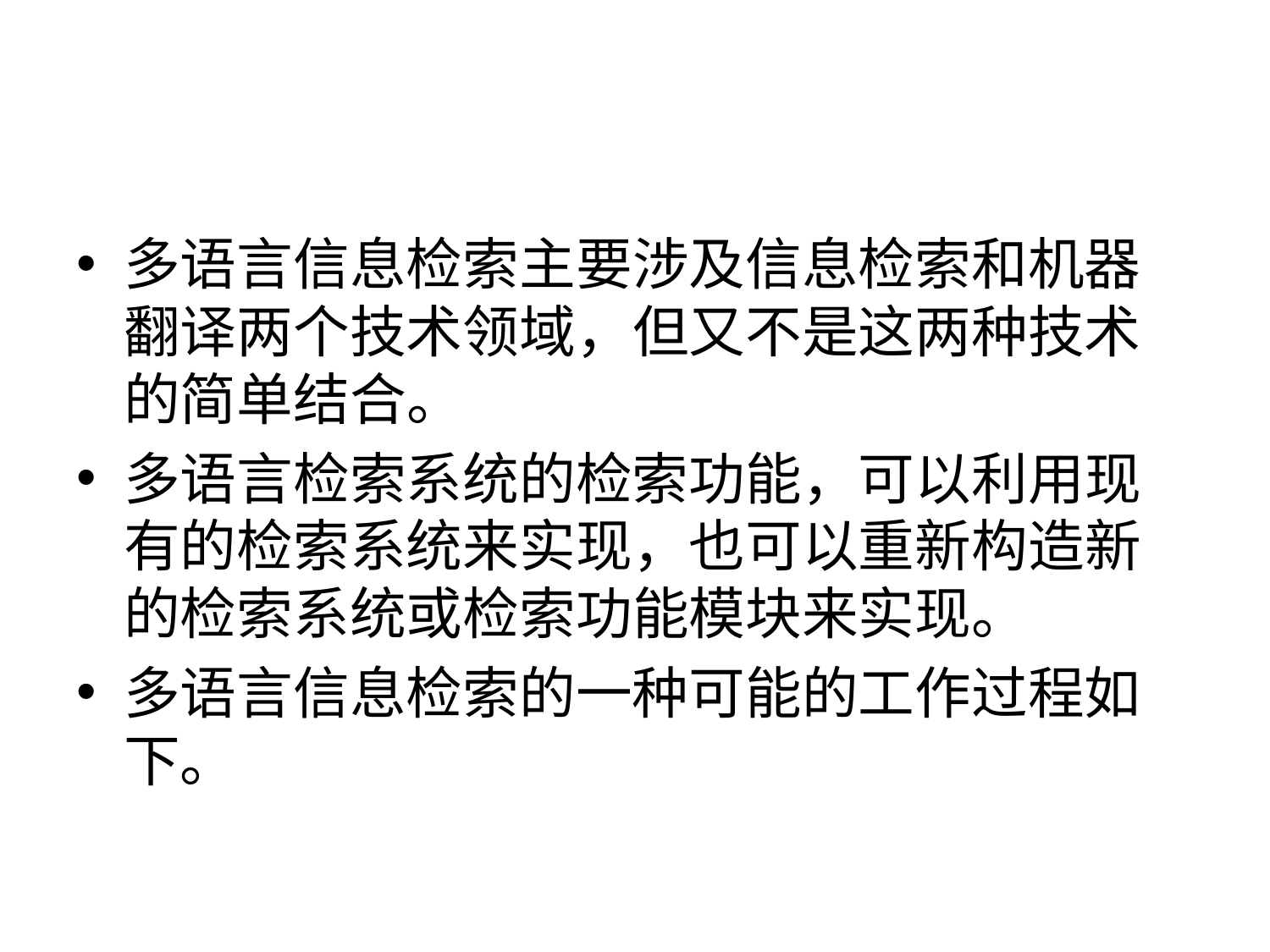

#
多语言信息检索主要涉及信息检索和机器翻译两个技术领域，但又不是这两种技术的简单结合。
多语言检索系统的检索功能，可以利用现有的检索系统来实现，也可以重新构造新的检索系统或检索功能模块来实现。
多语言信息检索的一种可能的工作过程如下。